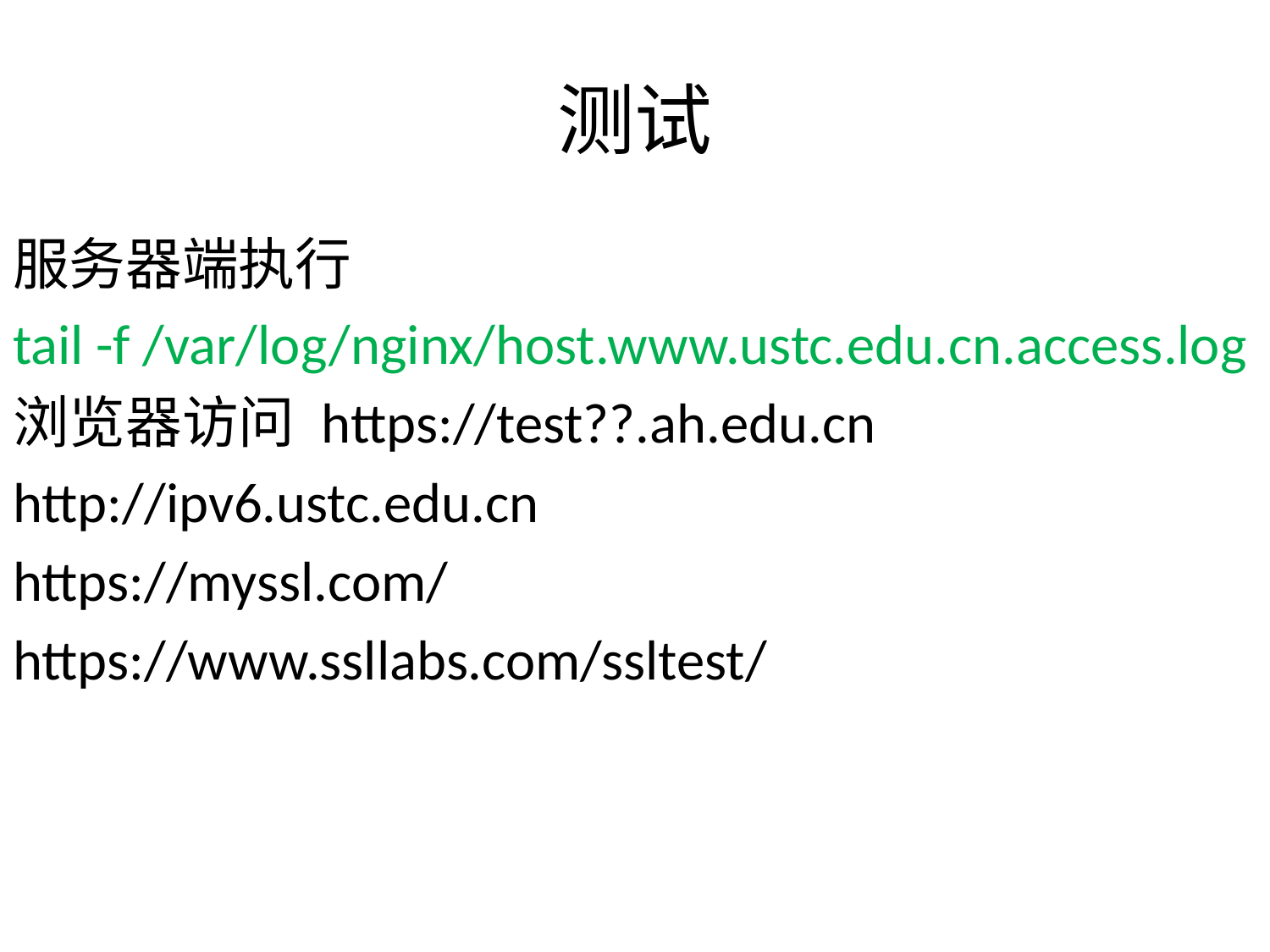

# 测试
服务器端执行
tail -f /var/log/nginx/host.www.ustc.edu.cn.access.log
浏览器访问 https://test??.ah.edu.cn
http://ipv6.ustc.edu.cn
https://myssl.com/
https://www.ssllabs.com/ssltest/